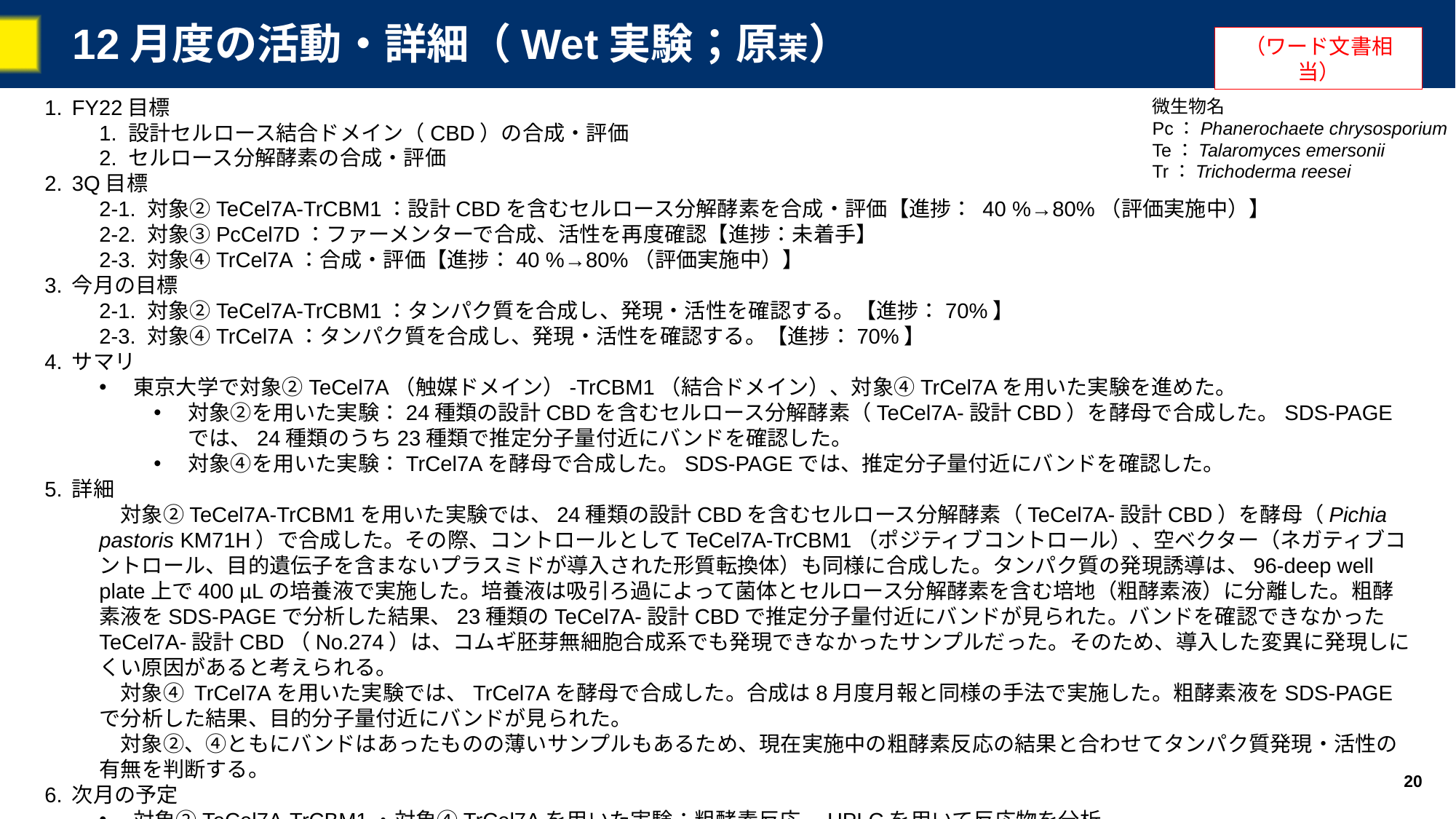

# 12月度の活動・詳細（Wet実験；原茉）
（ワード文書相当）
FY22目標
1. 設計セルロース結合ドメイン（CBD）の合成・評価
2. セルロース分解酵素の合成・評価
3Q目標
2-1. 対象②TeCel7A-TrCBM1：設計CBDを含むセルロース分解酵素を合成・評価【進捗： 40 %→80%（評価実施中）】
2-2. 対象③PcCel7D：ファーメンターで合成、活性を再度確認【進捗：未着手】
2-3. 対象④TrCel7A：合成・評価【進捗：40 %→80%（評価実施中）】
今月の目標
2-1. 対象②TeCel7A-TrCBM1：タンパク質を合成し、発現・活性を確認する。【進捗：70%】
2-3. 対象④TrCel7A：タンパク質を合成し、発現・活性を確認する。【進捗：70%】
サマリ
東京大学で対象②TeCel7A（触媒ドメイン）-TrCBM1（結合ドメイン）、対象④TrCel7Aを用いた実験を進めた。
対象②を用いた実験：24種類の設計CBDを含むセルロース分解酵素（TeCel7A-設計CBD）を酵母で合成した。SDS-PAGEでは、24種類のうち23種類で推定分子量付近にバンドを確認した。
対象④を用いた実験：TrCel7Aを酵母で合成した。SDS-PAGEでは、推定分子量付近にバンドを確認した。
詳細
　対象②TeCel7A-TrCBM1を用いた実験では、24種類の設計CBDを含むセルロース分解酵素（TeCel7A-設計CBD）を酵母（Pichia pastoris KM71H）で合成した。その際、コントロールとしてTeCel7A-TrCBM1（ポジティブコントロール）、空ベクター（ネガティブコントロール、目的遺伝子を含まないプラスミドが導入された形質転換体）も同様に合成した。タンパク質の発現誘導は、96-deep well plate上で400 µLの培養液で実施した。培養液は吸引ろ過によって菌体とセルロース分解酵素を含む培地（粗酵素液）に分離した。粗酵素液をSDS-PAGEで分析した結果、23種類のTeCel7A-設計CBDで推定分子量付近にバンドが見られた。バンドを確認できなかったTeCel7A-設計CBD（No.274）は、コムギ胚芽無細胞合成系でも発現できなかったサンプルだった。そのため、導入した変異に発現しにくい原因があると考えられる。
　対象④ TrCel7Aを用いた実験では、TrCel7Aを酵母で合成した。合成は8月度月報と同様の手法で実施した。粗酵素液をSDS-PAGEで分析した結果、目的分子量付近にバンドが見られた。
　対象②、④ともにバンドはあったものの薄いサンプルもあるため、現在実施中の粗酵素反応の結果と合わせてタンパク質発現・活性の有無を判断する。
次月の予定
対象②TeCel7A-TrCBM1・対象④TrCel7Aを用いた実験：粗酵素反応、HPLCを用いて反応物を分析
対象③PcCel7Dを用いた実験：ファーメンターでの合成開始
微生物名
Pc：Phanerochaete chrysosporium
Te：Talaromyces emersonii
Tr：Trichoderma reesei

20